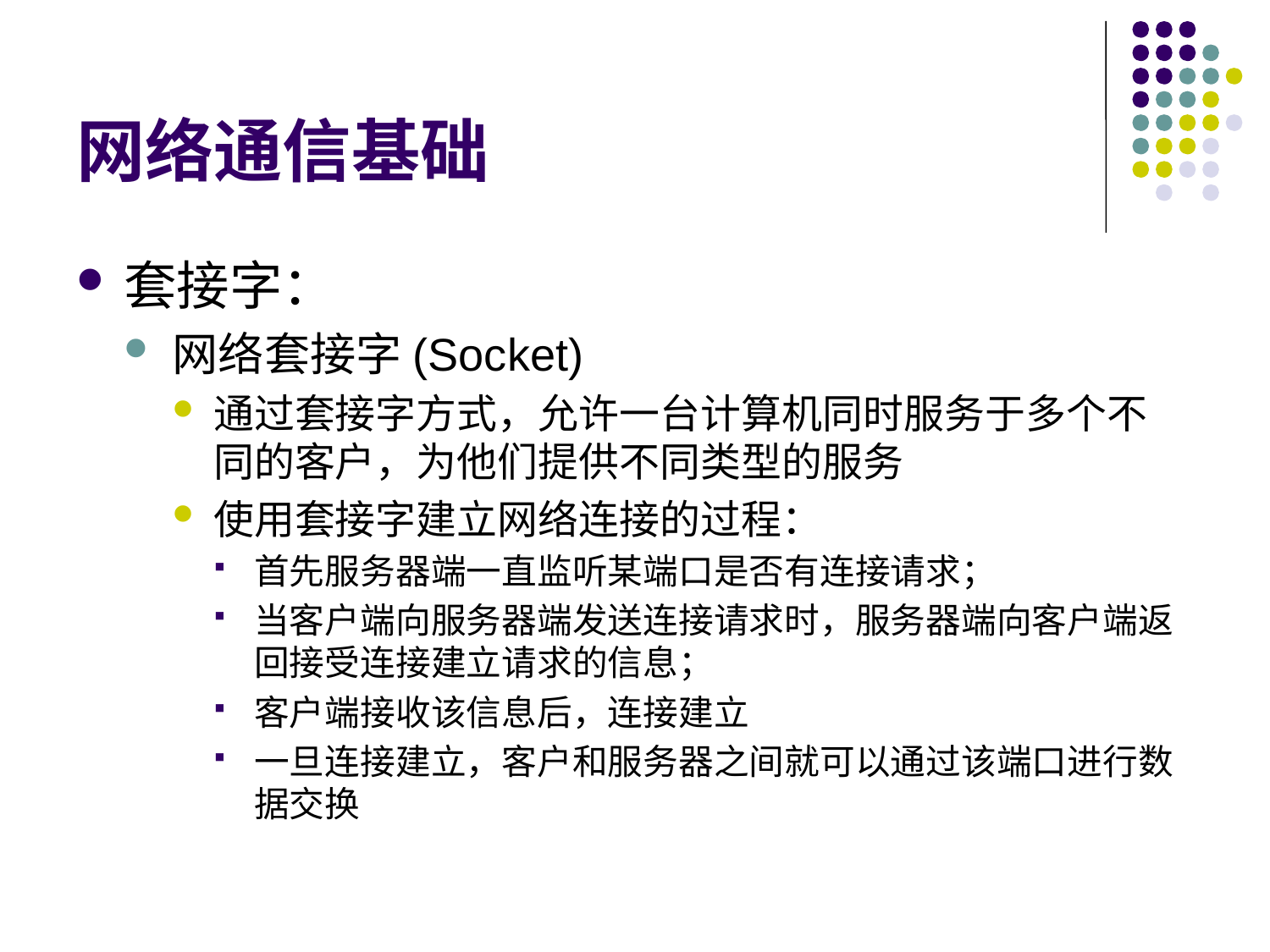

# 网络通信基础
套接字：
网络套接字(Socket)
通过套接字方式，允许一台计算机同时服务于多个不同的客户，为他们提供不同类型的服务
使用套接字建立网络连接的过程：
首先服务器端一直监听某端口是否有连接请求；
当客户端向服务器端发送连接请求时，服务器端向客户端返回接受连接建立请求的信息；
客户端接收该信息后，连接建立
一旦连接建立，客户和服务器之间就可以通过该端口进行数据交换